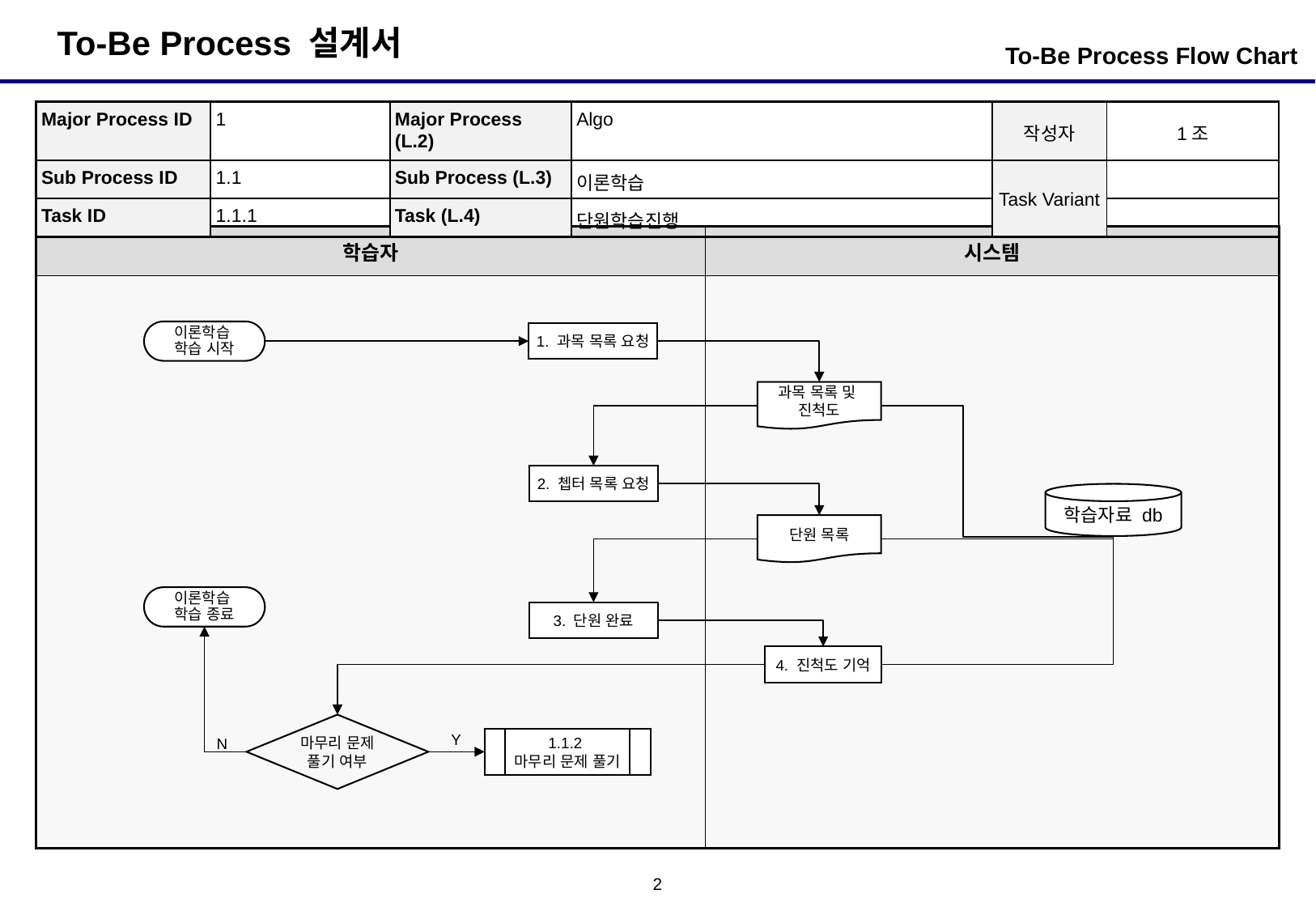

To-Be Process Flow Chart
| Major Process ID | 1 | Major Process (L.2) | Algo | 작성자 | 1조 |
| --- | --- | --- | --- | --- | --- |
| Sub Process ID | 1.1 | Sub Process (L.3) | 이론학습 | Task Variant |  |
| Task ID | 1.1.1 | Task (L.4) | 단원학습진행 |  |  |
| 학습자 | 시스템 |
| --- | --- |
|  |  |
이론학습
학습 시작
1. 과목 목록 요청
과목 목록 및
진척도
2. 쳅터 목록 요청
학습자료 db
단원 목록
이론학습
학습 종료
3. 단원 완료
4. 진척도 기억
마무리 문제
풀기 여부
Y
N
1.1.2
마무리 문제 풀기